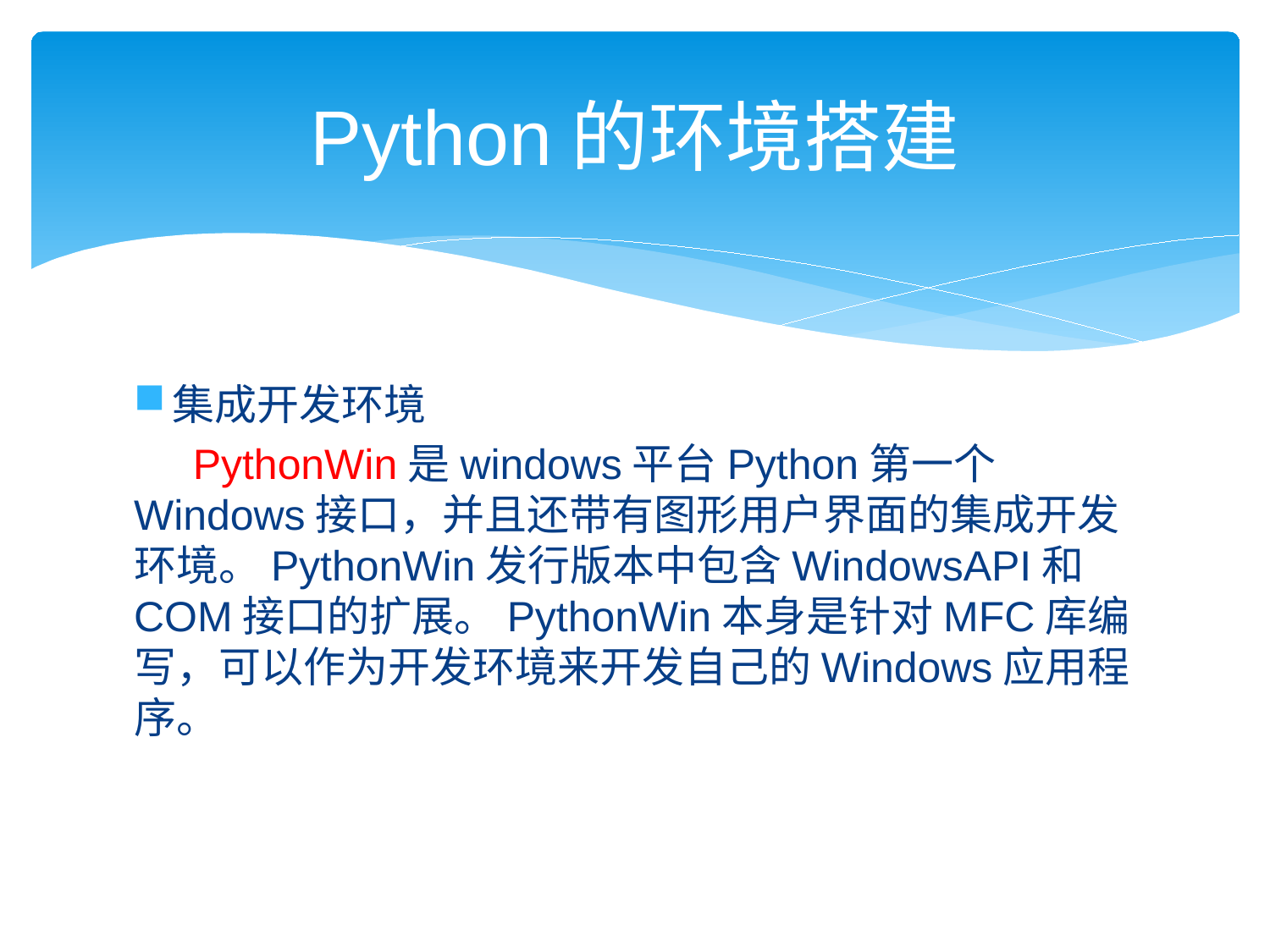

# Python的环境搭建
集成开发环境
     PythonWin是windows平台Python第一个Windows接口，并且还带有图形用户界面的集成开发环境。PythonWin发行版本中包含WindowsAPI和COM接口的扩展。PythonWin本身是针对MFC库编写，可以作为开发环境来开发自己的Windows应用程序。